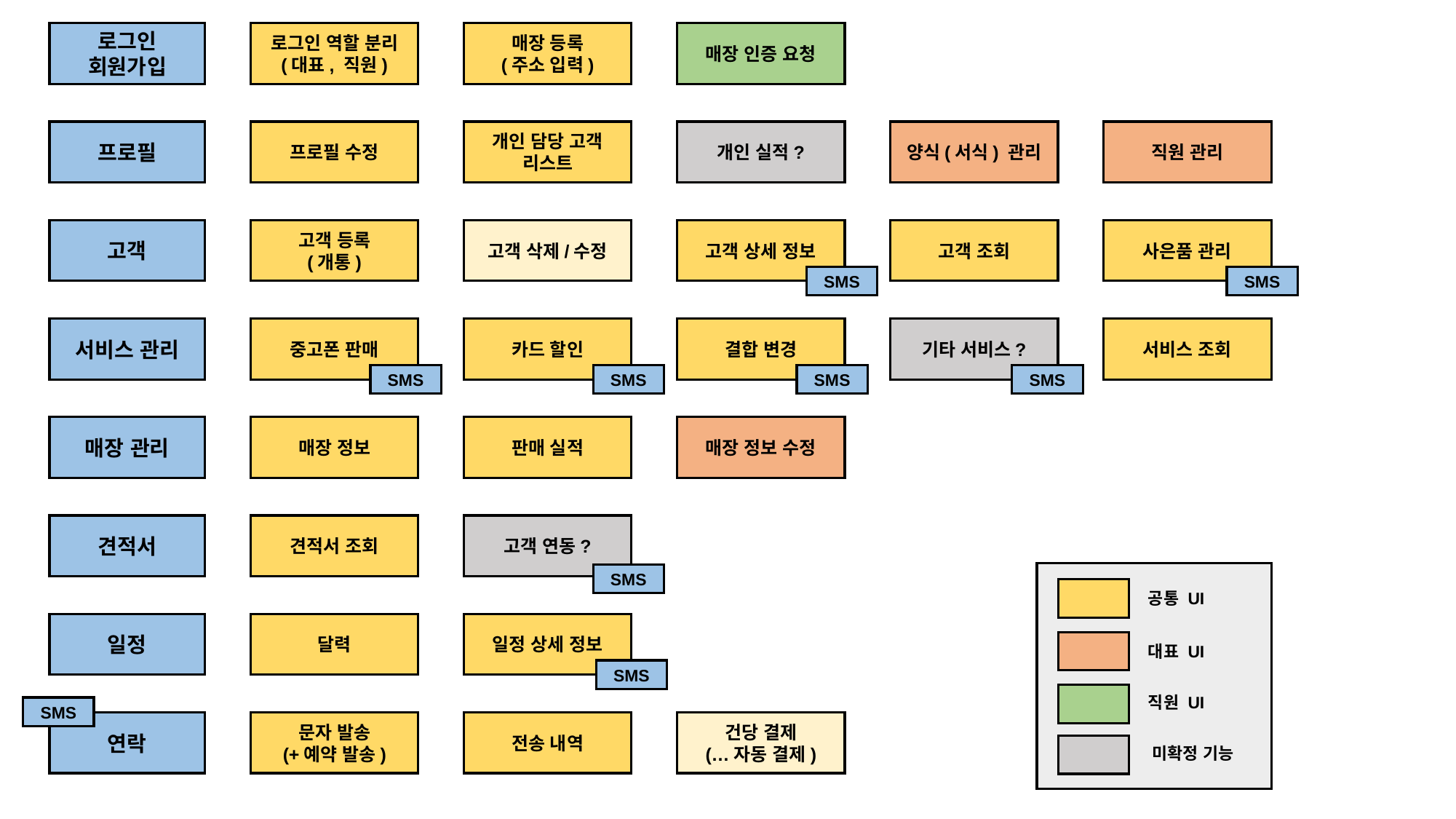

로그인
회원가입
로그인 역할 분리
(대표, 직원)
매장 등록
(주소 입력)
매장 인증 요청
프로필
프로필 수정
개인 담당 고객 리스트
개인 실적?
양식(서식) 관리
직원 관리
고객
고객 등록
(개통)
고객 삭제/수정
고객 상세 정보
고객 조회
사은품 관리
SMS
SMS
서비스 관리
중고폰 판매
카드 할인
결합 변경
기타 서비스?
서비스 조회
SMS
SMS
SMS
SMS
매장 관리
매장 정보
판매 실적
매장 정보 수정
견적서
견적서 조회
고객 연동?

SMS

공통 UI
일정
달력
일정 상세 정보

대표 UI
SMS

직원 UI
SMS
연락
문자 발송
(+예약 발송)
전송 내역
건당 결제
(…자동 결제)

미확정 기능